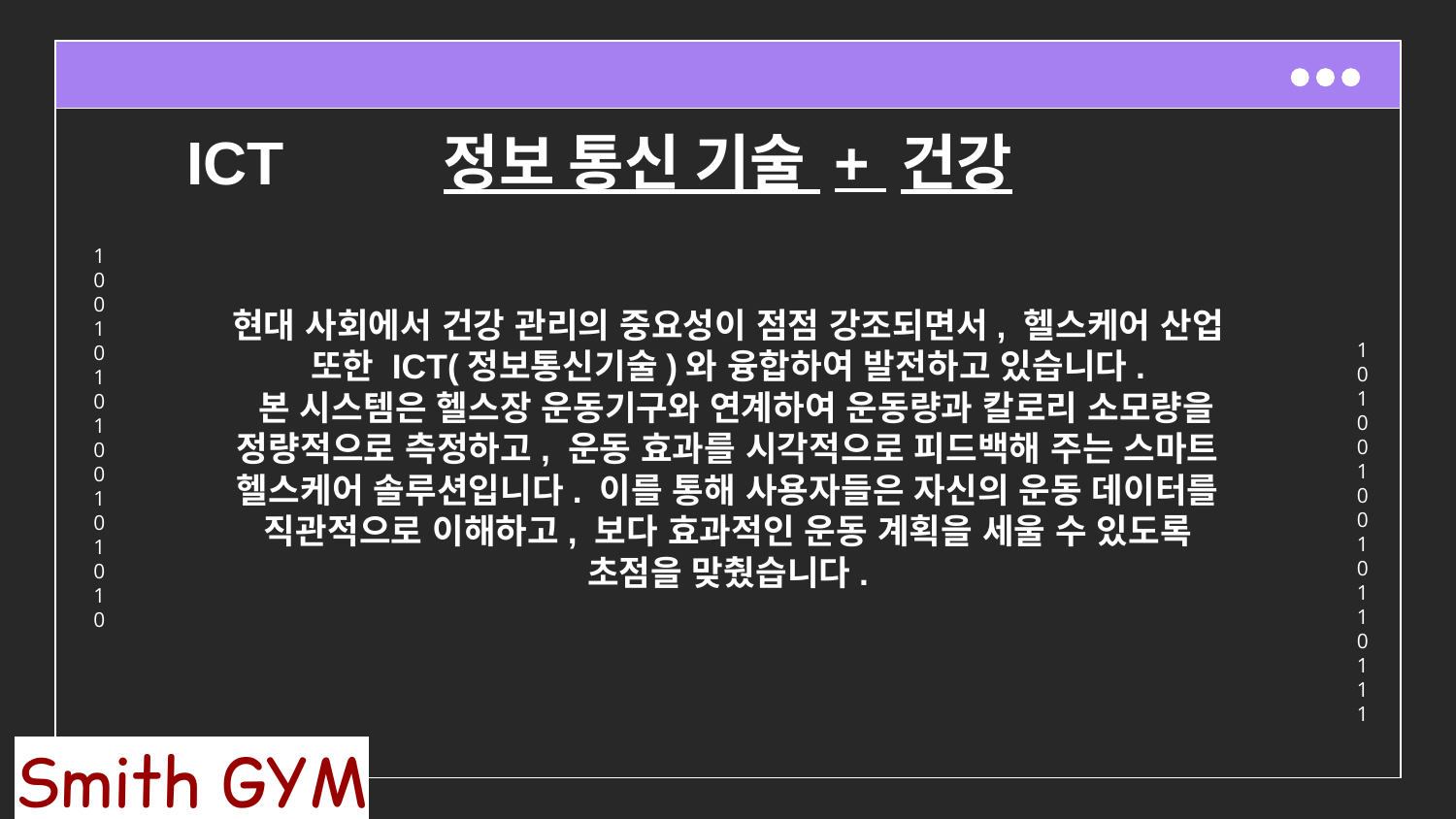

# ICT
정보 통신 기술 + 건강
현대 사회에서 건강 관리의 중요성이 점점 강조되면서, 헬스케어 산업 또한 ICT(정보통신기술)와 융합하여 발전하고 있습니다.
 본 시스템은 헬스장 운동기구와 연계하여 운동량과 칼로리 소모량을 정량적으로 측정하고, 운동 효과를 시각적으로 피드백해 주는 스마트 헬스케어 솔루션입니다. 이를 통해 사용자들은 자신의 운동 데이터를 직관적으로 이해하고, 보다 효과적인 운동 계획을 세울 수 있도록 초점을 맞췄습니다.
Smith GYM